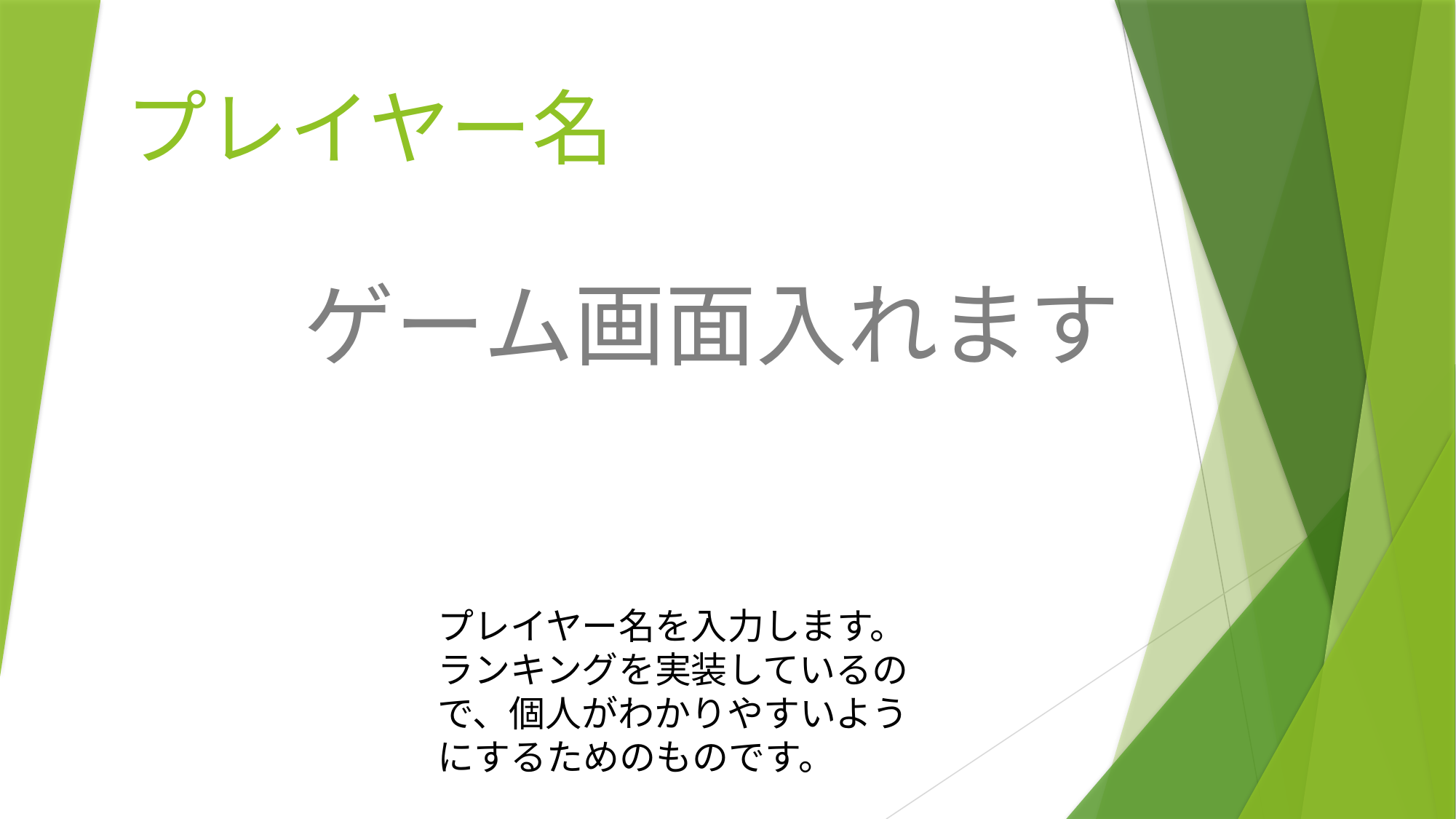

# プレイヤー名
ゲーム画面入れます
プレイヤー名を入力します。
ランキングを実装しているので、個人がわかりやすいようにするためのものです。